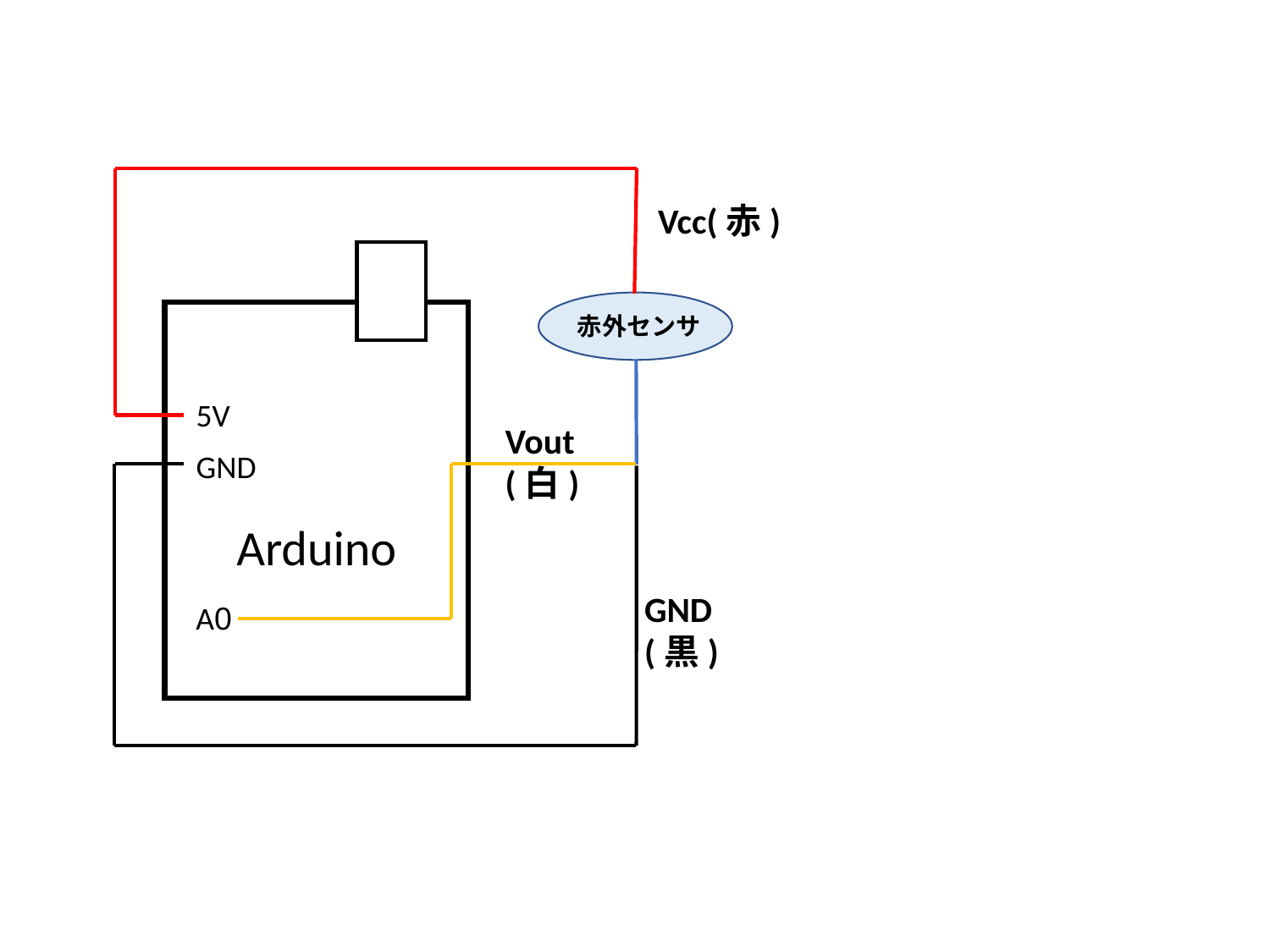

Vcc(赤)

赤外センサ
5V
Vout(白)
GND

Arduino
GND(黒)
A0